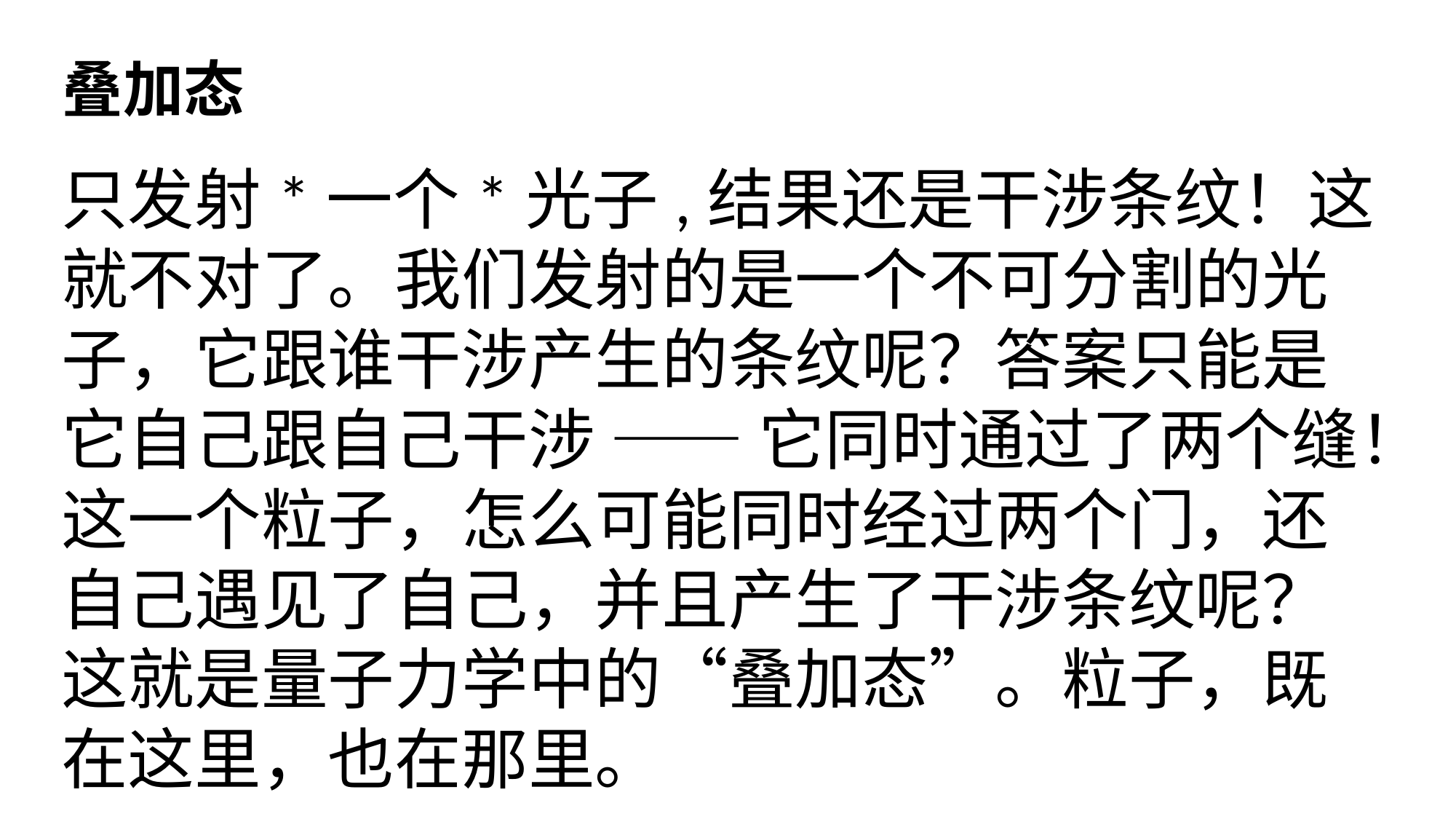

叠加态
只发射*一个*光子,结果还是干涉条纹！这就不对了。我们发射的是一个不可分割的光子，它跟谁干涉产生的条纹呢？答案只能是它自己跟自己干涉 —— 它同时通过了两个缝！这一个粒子，怎么可能同时经过两个门，还自己遇见了自己，并且产生了干涉条纹呢？这就是量子力学中的“叠加态”。粒子，既在这里，也在那里。